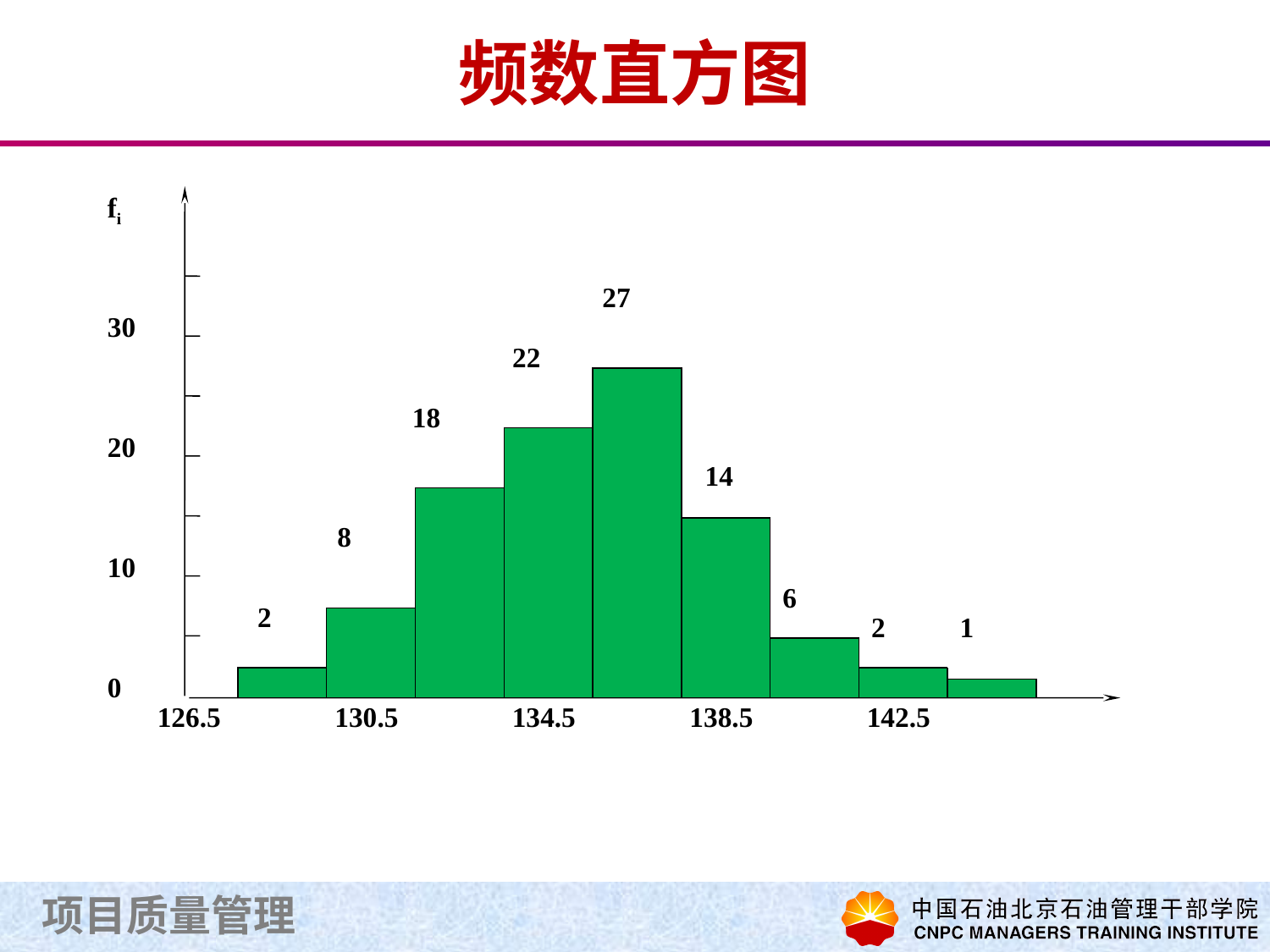

# 频数直方图

fi
27
30
22

18
20

14

8

10
6
2

2
1

0

126.5

130.5
134.5
138.5
142.5